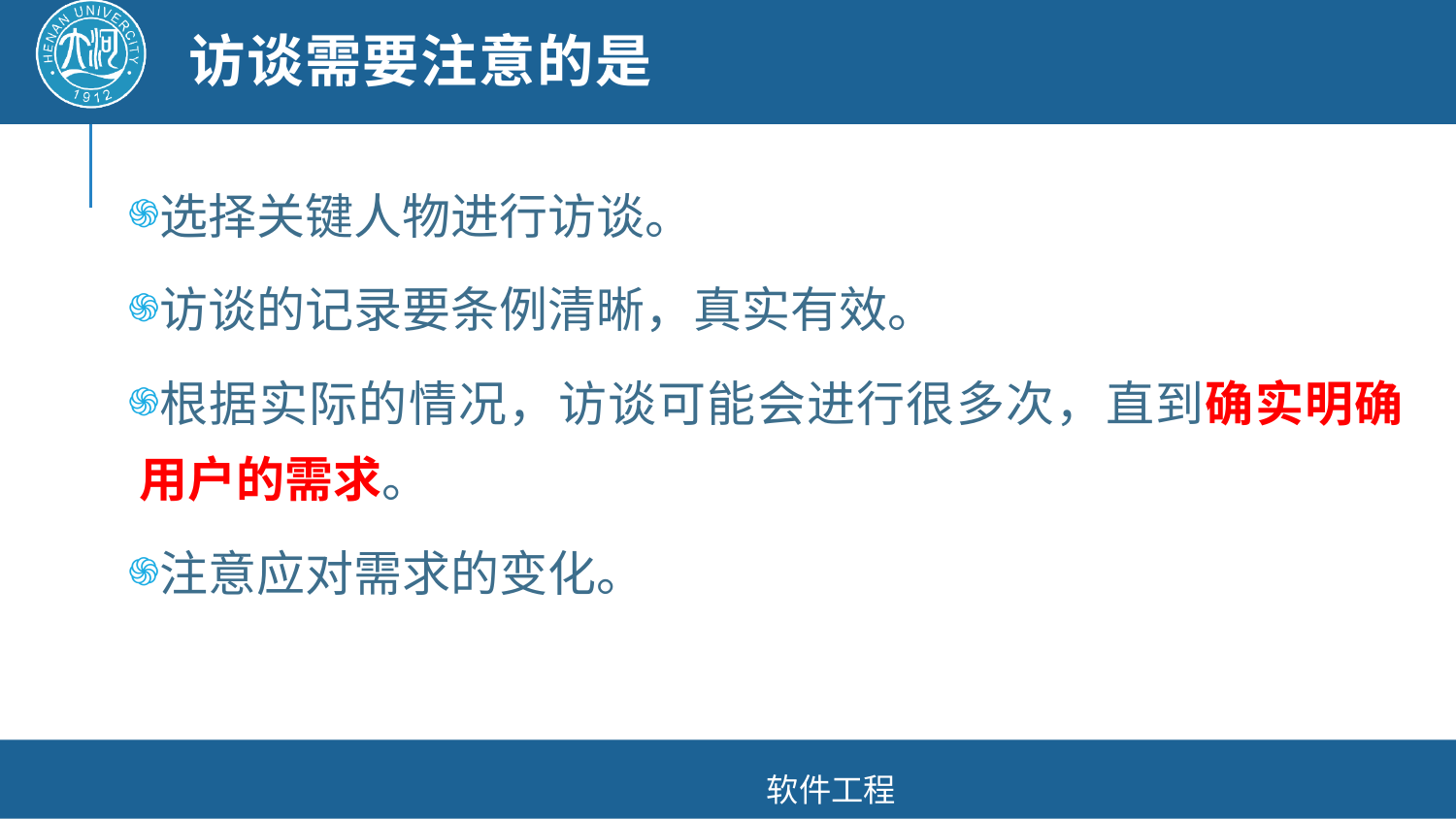

# 访谈需要注意的是
选择关键人物进行访谈。
访谈的记录要条例清晰，真实有效。
根据实际的情况，访谈可能会进行很多次，直到确实明确用户的需求。
注意应对需求的变化。

软件工程
50